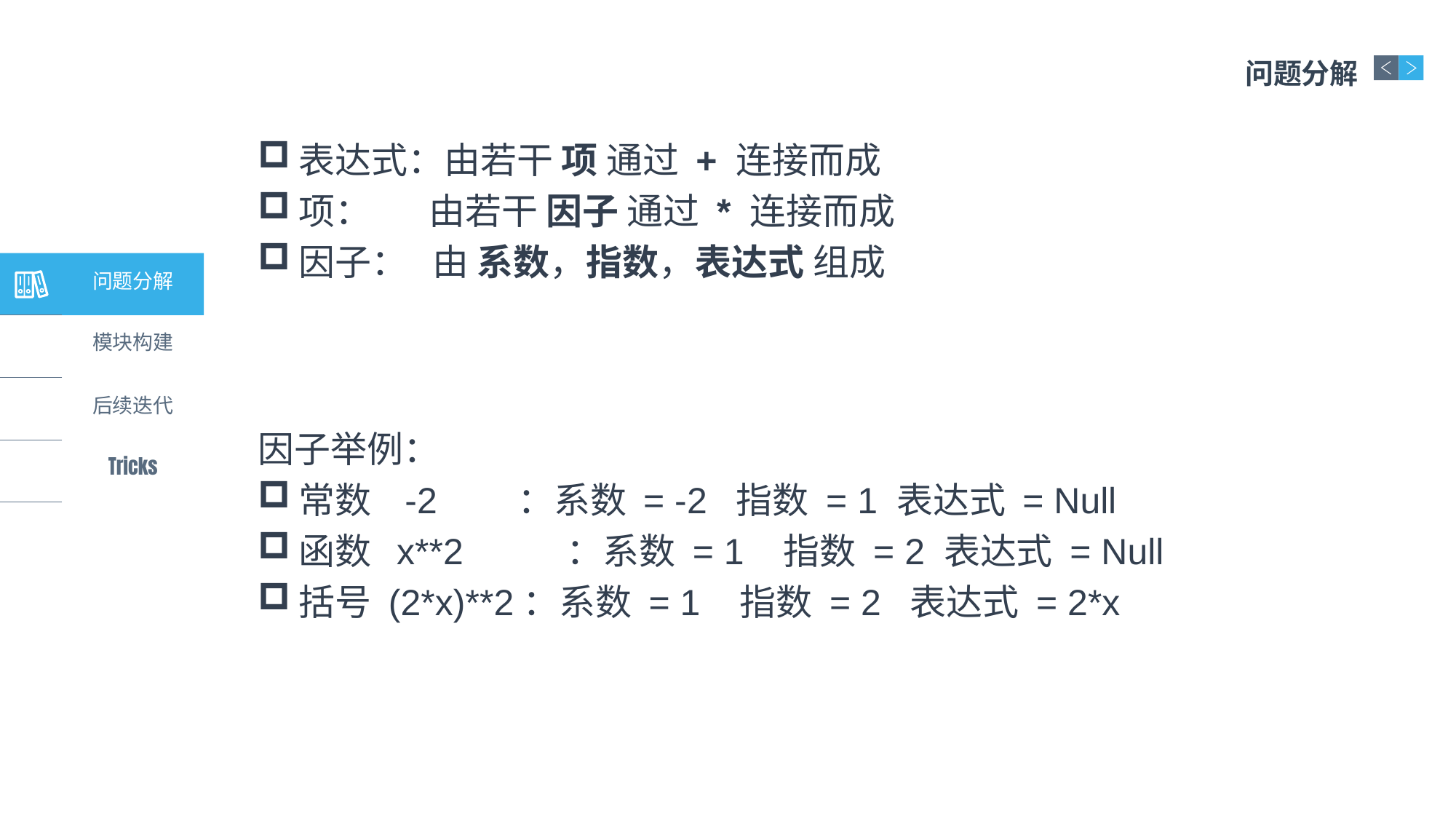

问题分解

表达式：由若干 项 通过 + 连接而成
项：       由若干 因子 通过 * 连接而成
因子：   由 系数，指数，表达式 组成

问题分解

模块构建

后续迭代

因子举例：
常数   -2       ：系数 = -2  指数 = 1 表达式 = Null
函数  x**2	    ：系数 = 1   指数 = 2 表达式 = Null
括号 (2*x)**2：系数 = 1   指数 = 2  表达式 = 2*x

Tricks